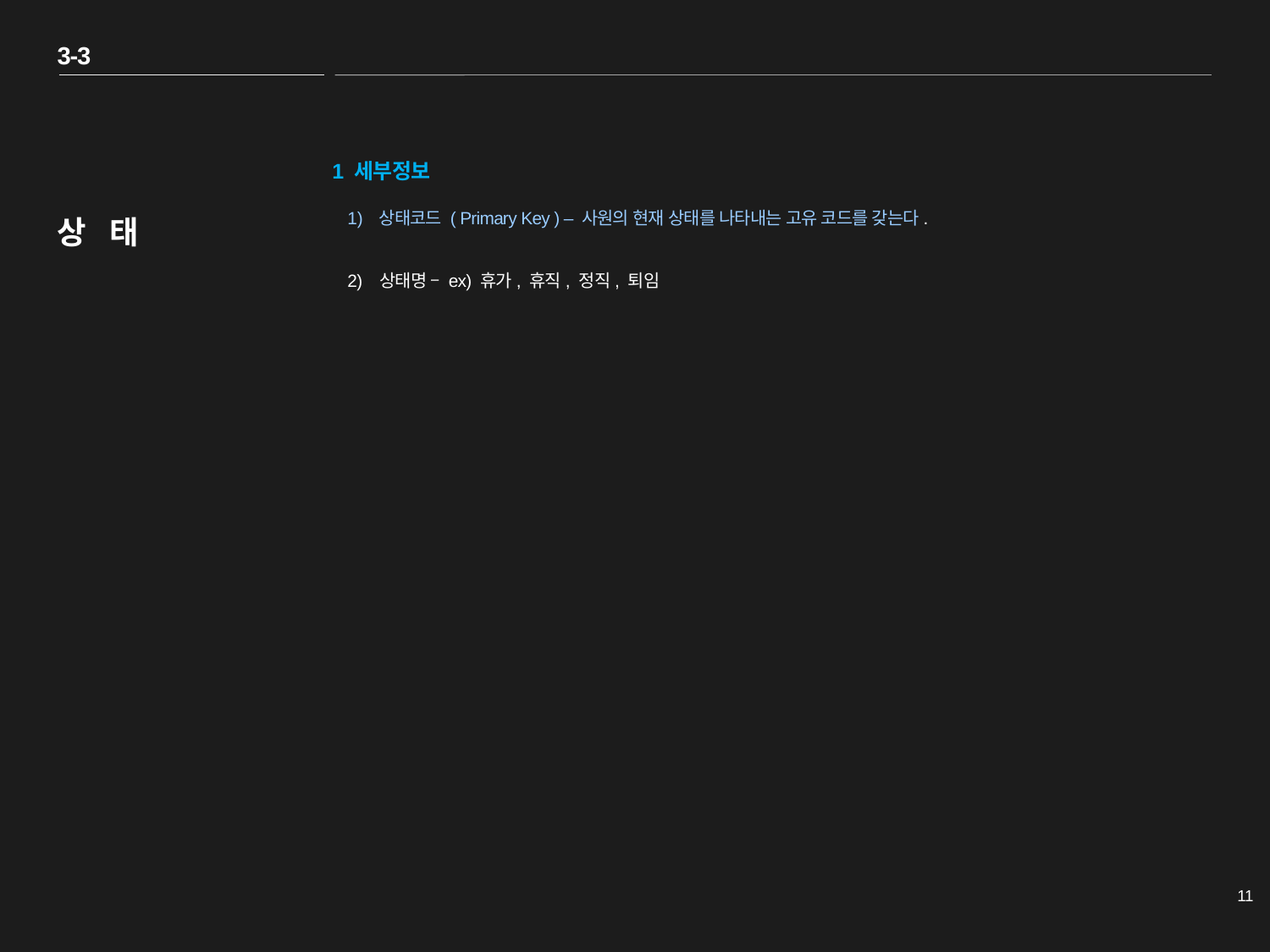

3-3
# 상   태
1 세부정보
상태코드 ( Primary Key ) – 사원의 현재 상태를 나타내는 고유 코드를 갖는다.

2)   상태명 – ex) 휴가, 휴직, 정직, 퇴임
11